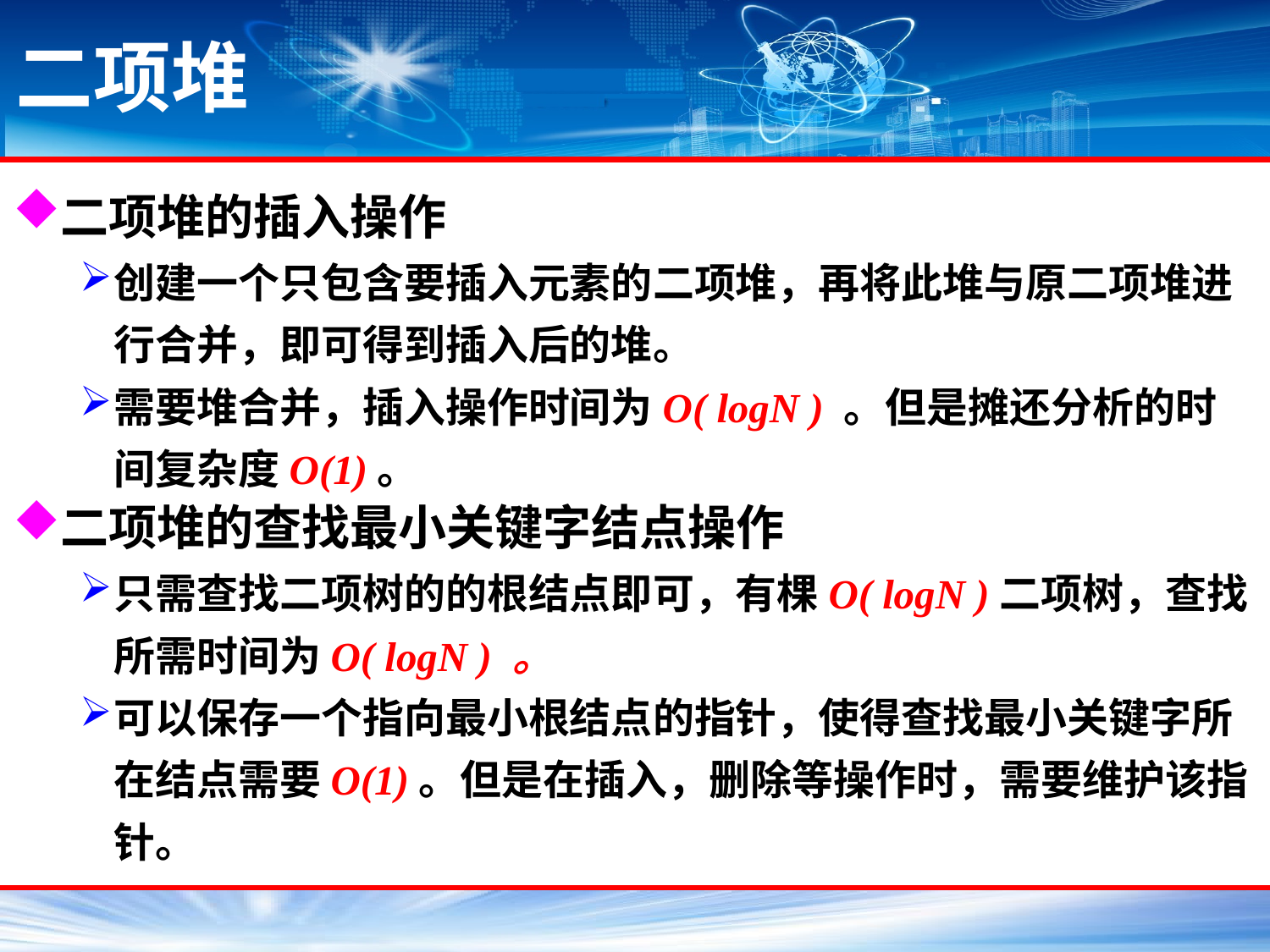

# 二项堆
二项堆的插入操作
创建一个只包含要插入元素的二项堆，再将此堆与原二项堆进行合并，即可得到插入后的堆。
需要堆合并，插入操作时间为O( logN ) 。但是摊还分析的时间复杂度O(1)。
二项堆的查找最小关键字结点操作
只需查找二项树的的根结点即可，有棵O( logN )二项树，查找所需时间为O( logN ) 。
可以保存一个指向最小根结点的指针，使得查找最小关键字所在结点需要O(1)。但是在插入，删除等操作时，需要维护该指针。